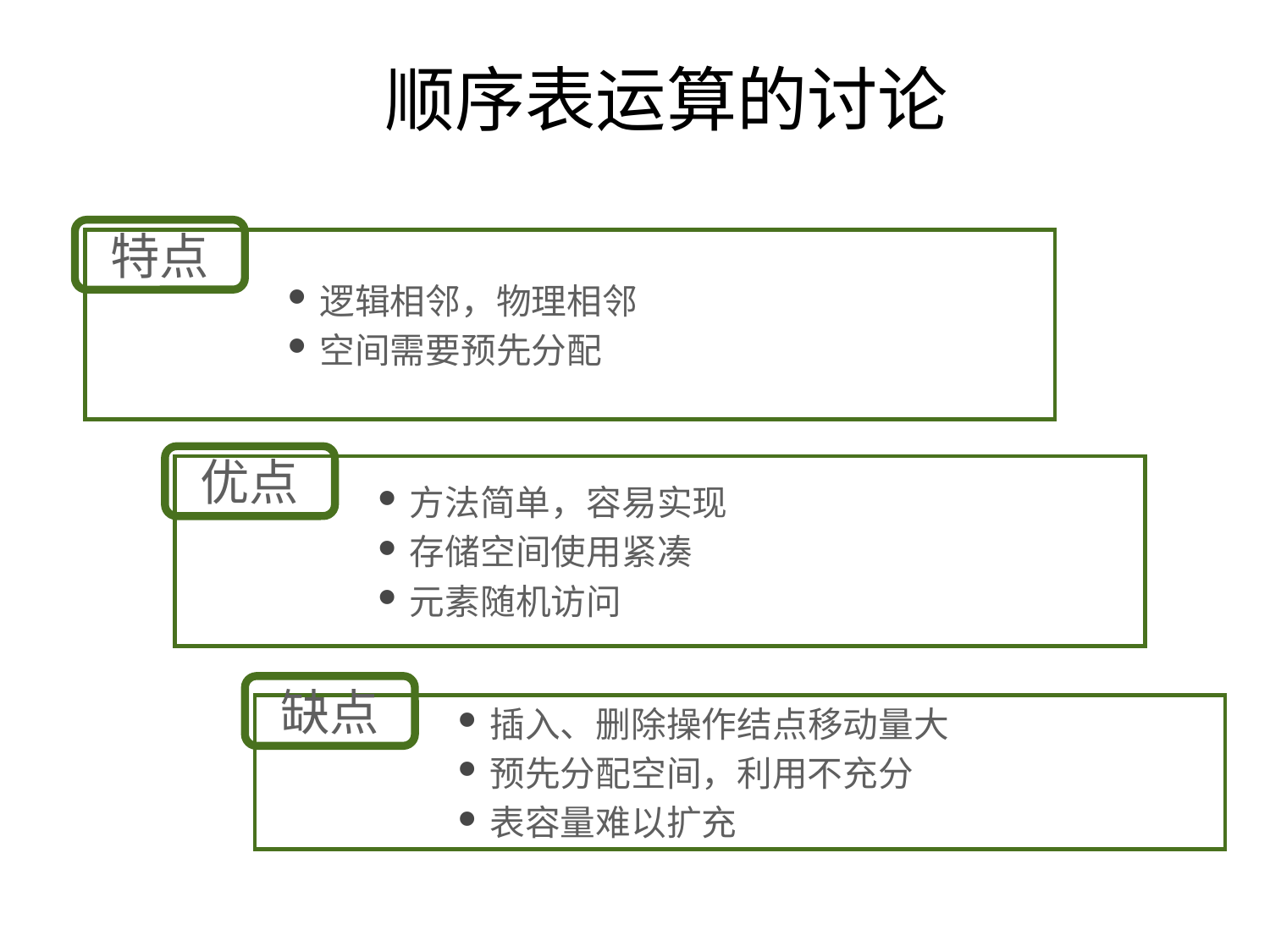

# 顺序表运算的讨论
特点
逻辑相邻，物理相邻
空间需要预先分配
优点
方法简单，容易实现
存储空间使用紧凑
元素随机访问
缺点
插入、删除操作结点移动量大
预先分配空间，利用不充分
表容量难以扩充
55